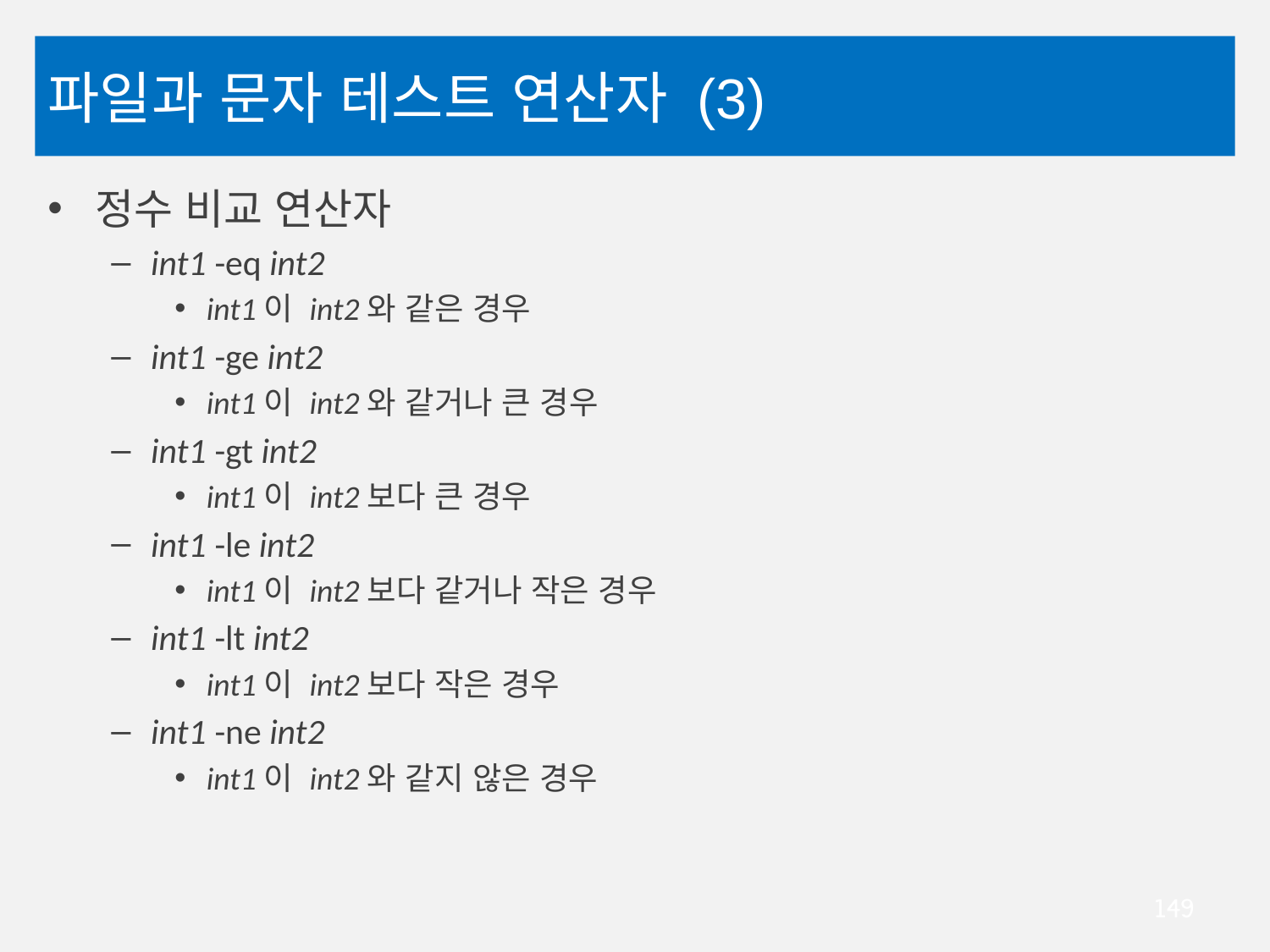

# 파일과 문자 테스트 연산자 (3)
정수 비교 연산자
int1 -eq int2
int1이 int2와 같은 경우
int1 -ge int2
int1이 int2와 같거나 큰 경우
int1 -gt int2
int1이 int2보다 큰 경우
int1 -le int2
int1이 int2보다 같거나 작은 경우
int1 -lt int2
int1이 int2보다 작은 경우
int1 -ne int2
int1이 int2와 같지 않은 경우
149